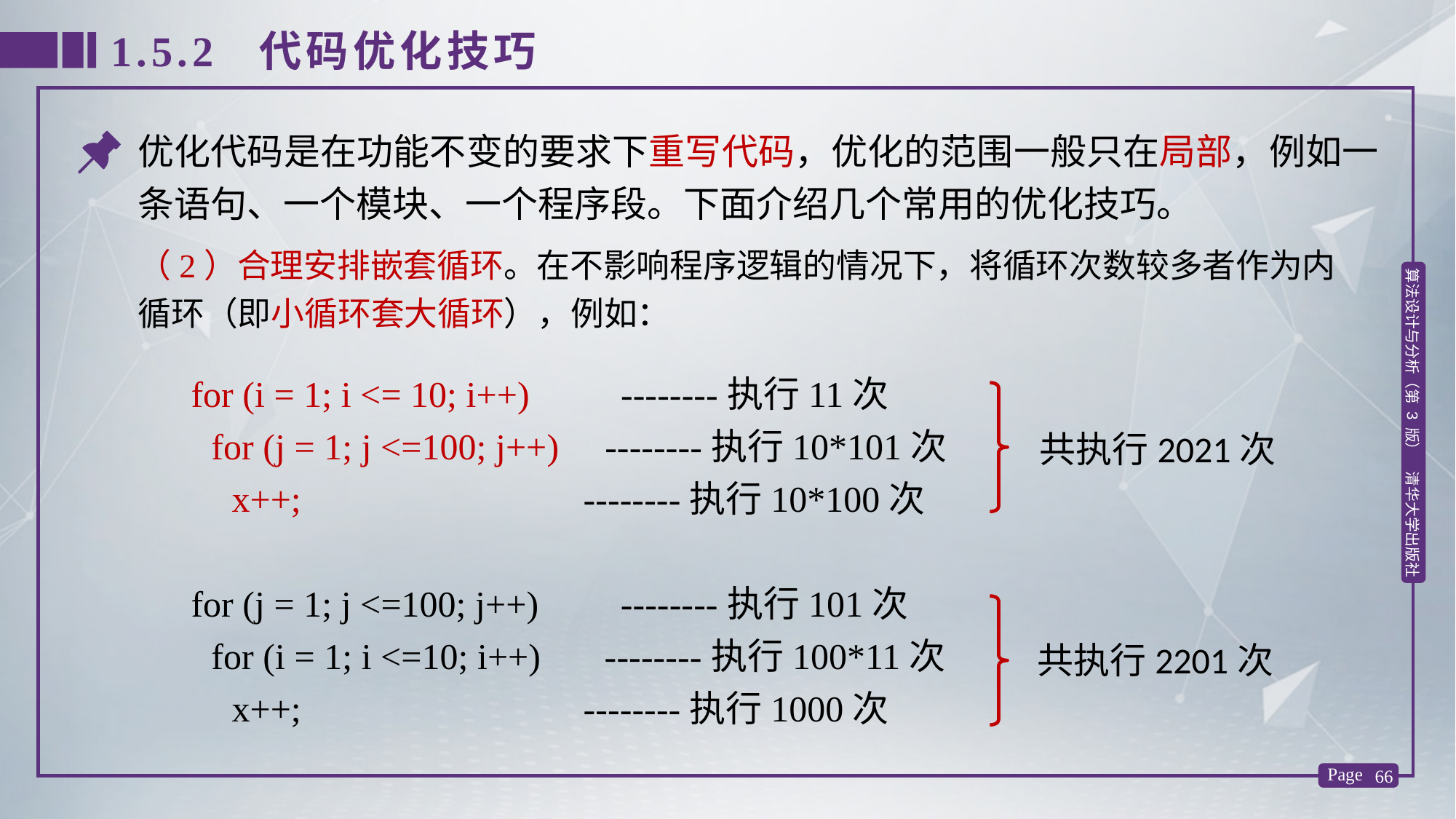

1.5.2  代码优化技巧
优化代码是在功能不变的要求下重写代码，优化的范围一般只在局部，例如一条语句、一个模块、一个程序段。下面介绍几个常用的优化技巧。

（2）合理安排嵌套循环。在不影响程序逻辑的情况下，将循环次数较多者作为内循环（即小循环套大循环），例如：
for (i = 1; i <= 10; i++)          --------执行11次
  for (j = 1; j <=100; j++)     --------执行10*101次
    x++;                               --------执行10*100次

for (j = 1; j <=100; j++)         --------执行101次
  for (i = 1; i <=10; i++)       --------执行100*11次
    x++;                               --------执行1000次

共执行2021次

共执行2201次